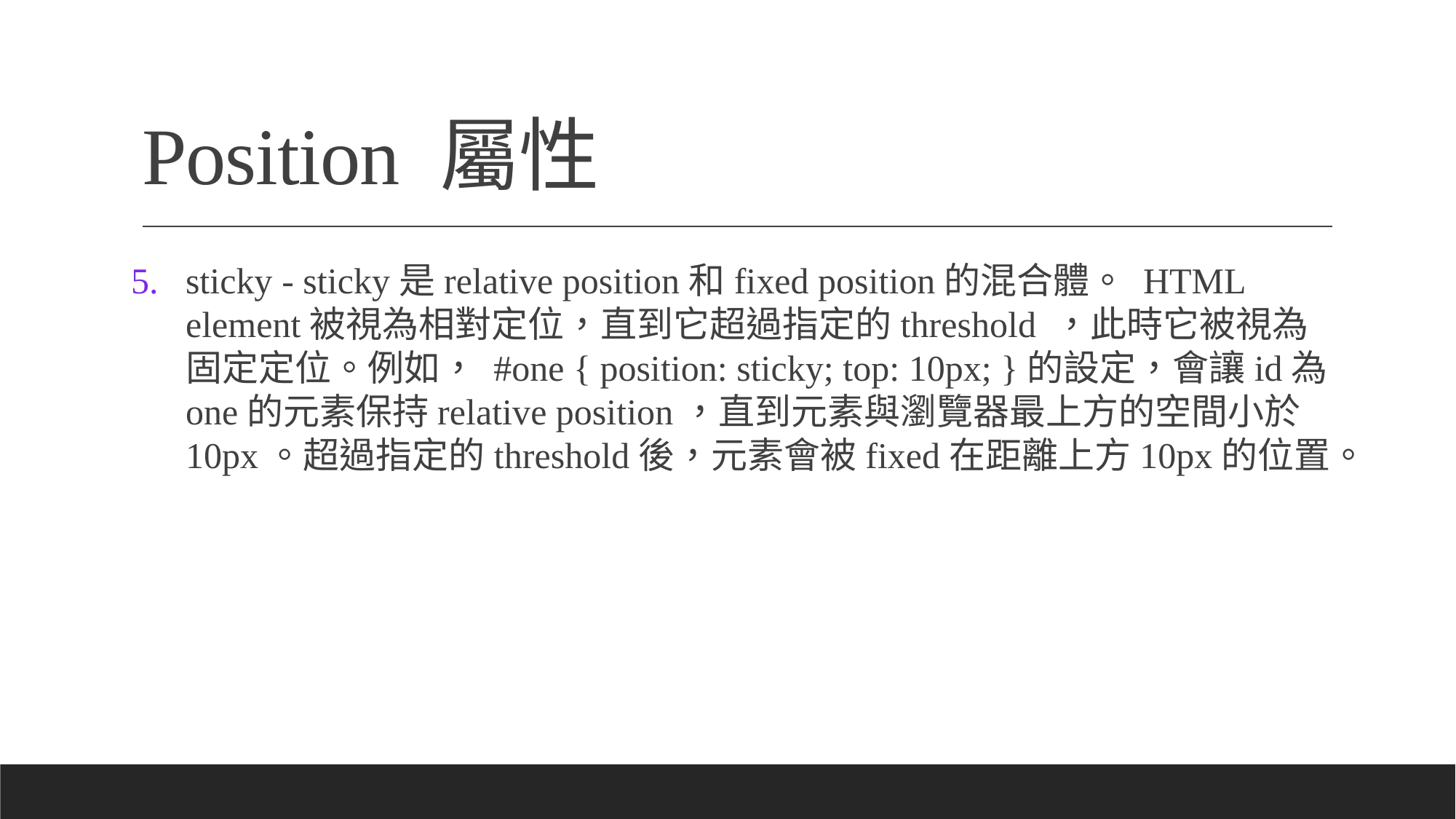

# Position 屬性
sticky - sticky是relative position和fixed position的混合體。 HTML element被視為相對定位，直到它超過指定的threshold ，此時它被視為固定定位。例如， #one { position: sticky; top: 10px; }的設定，會讓id為one的元素保持relative position，直到元素與瀏覽器最上方的空間小於10px。超過指定的threshold後，元素會被fixed在距離上方10px的位置。